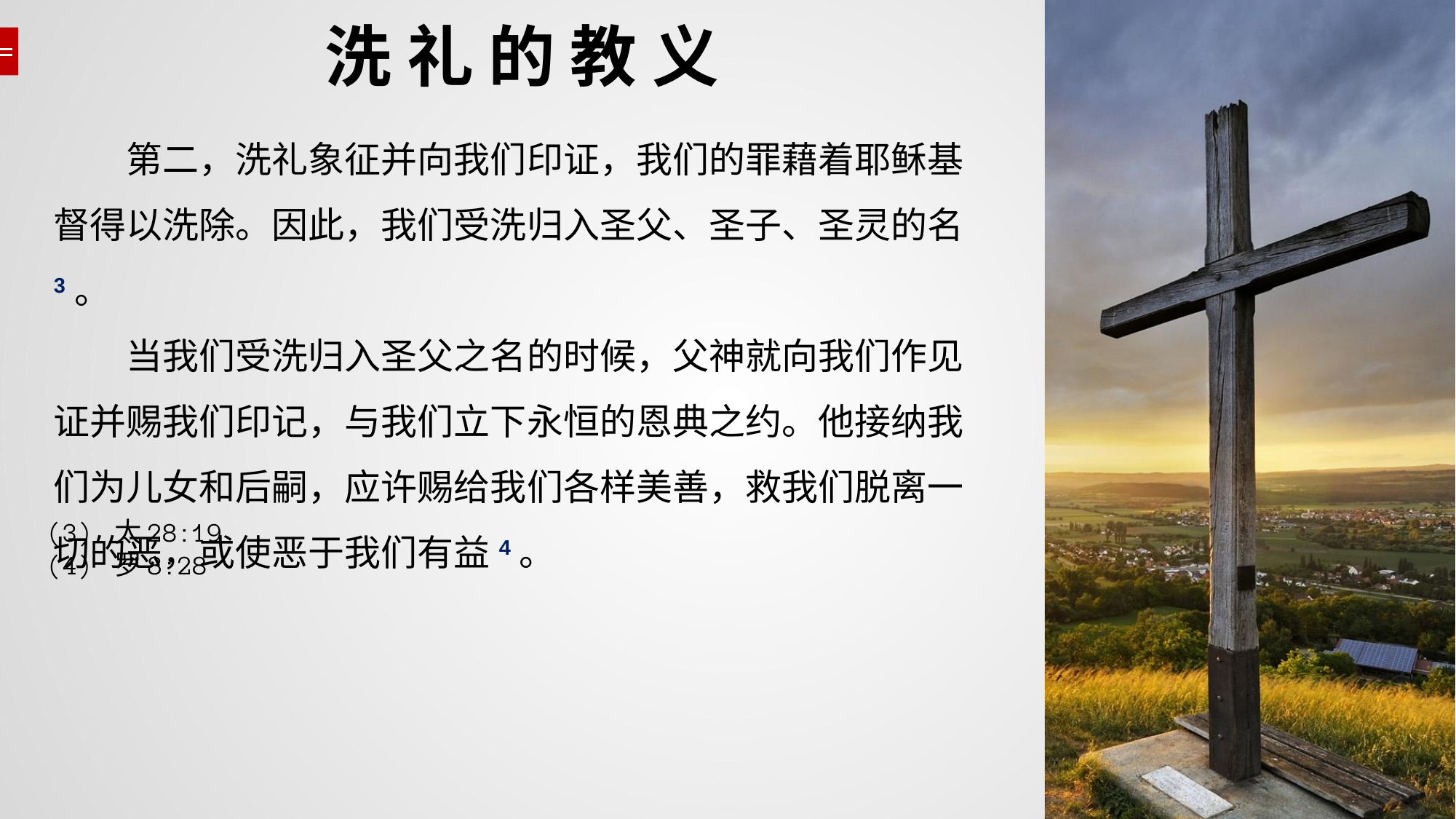

洗礼的教义
　　第二，洗礼象征并向我们印证，我们的罪藉着耶稣基督得以洗除。因此，我们受洗归入圣父、圣子、圣灵的名3。
　　当我们受洗归入圣父之名的时候，父神就向我们作见证并赐我们印记，与我们立下永恒的恩典之约。他接纳我们为儿女和后嗣，应许赐给我们各样美善，救我们脱离一切的恶，或使恶于我们有益4。
(3) 太28:19
(4) 罗8:28